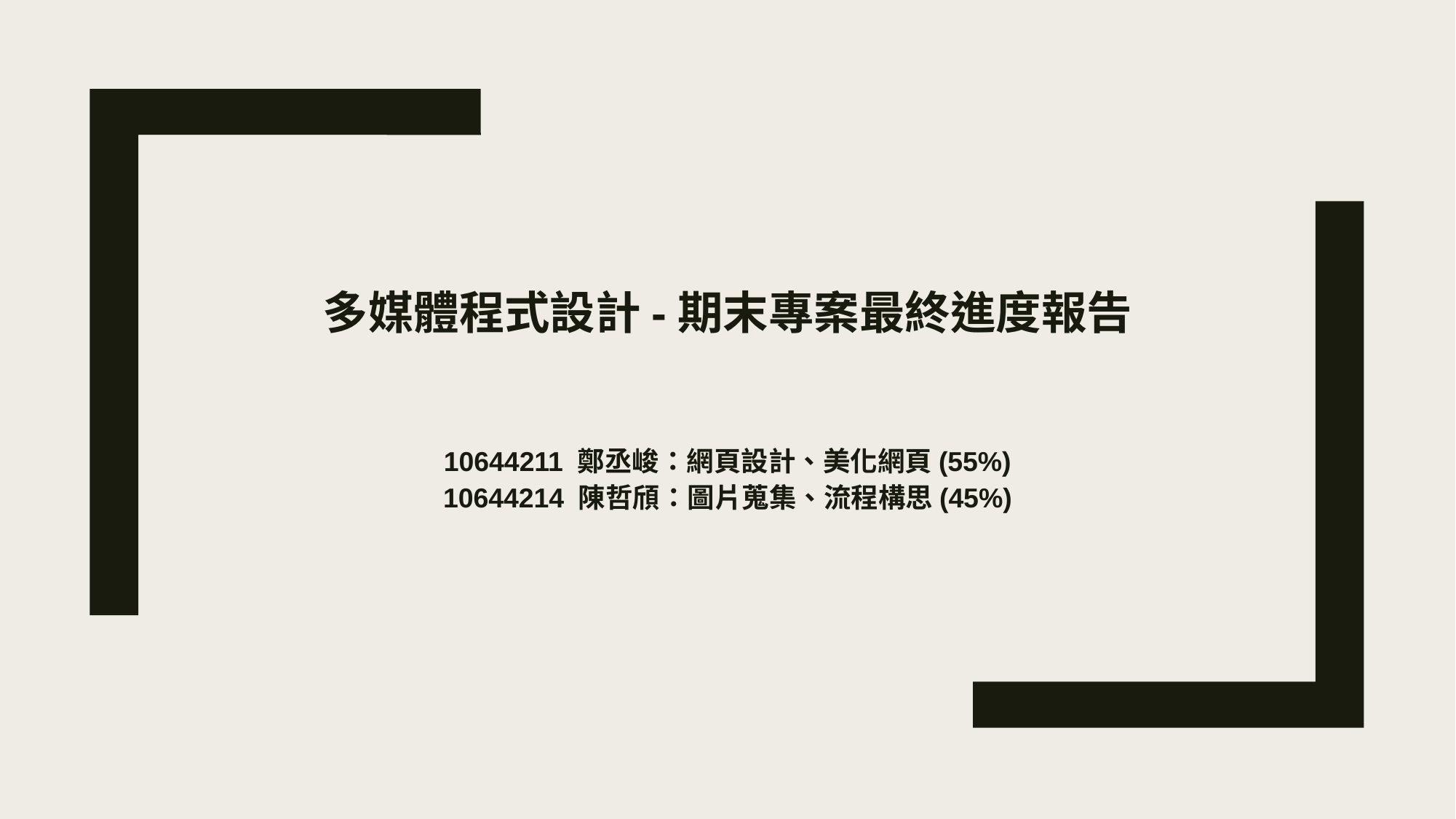

# 多媒體程式設計-期末專案最終進度報告
10644211 鄭丞峻：網頁設計、美化網頁(55%)
10644214 陳哲頎：圖片蒐集、流程構思(45%)